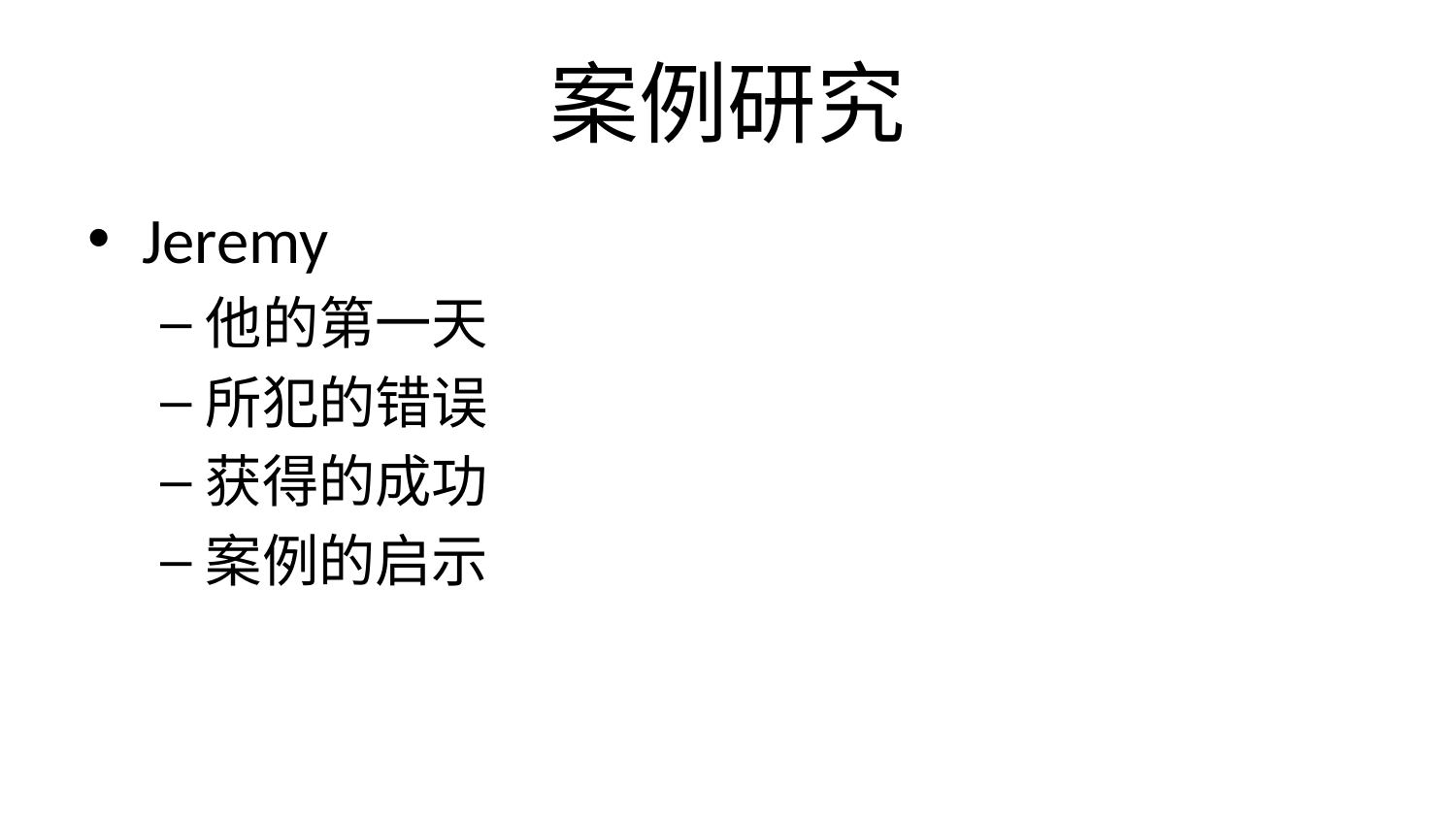

# 案例研究
Jeremy
他的第一天
所犯的错误
获得的成功
案例的启示